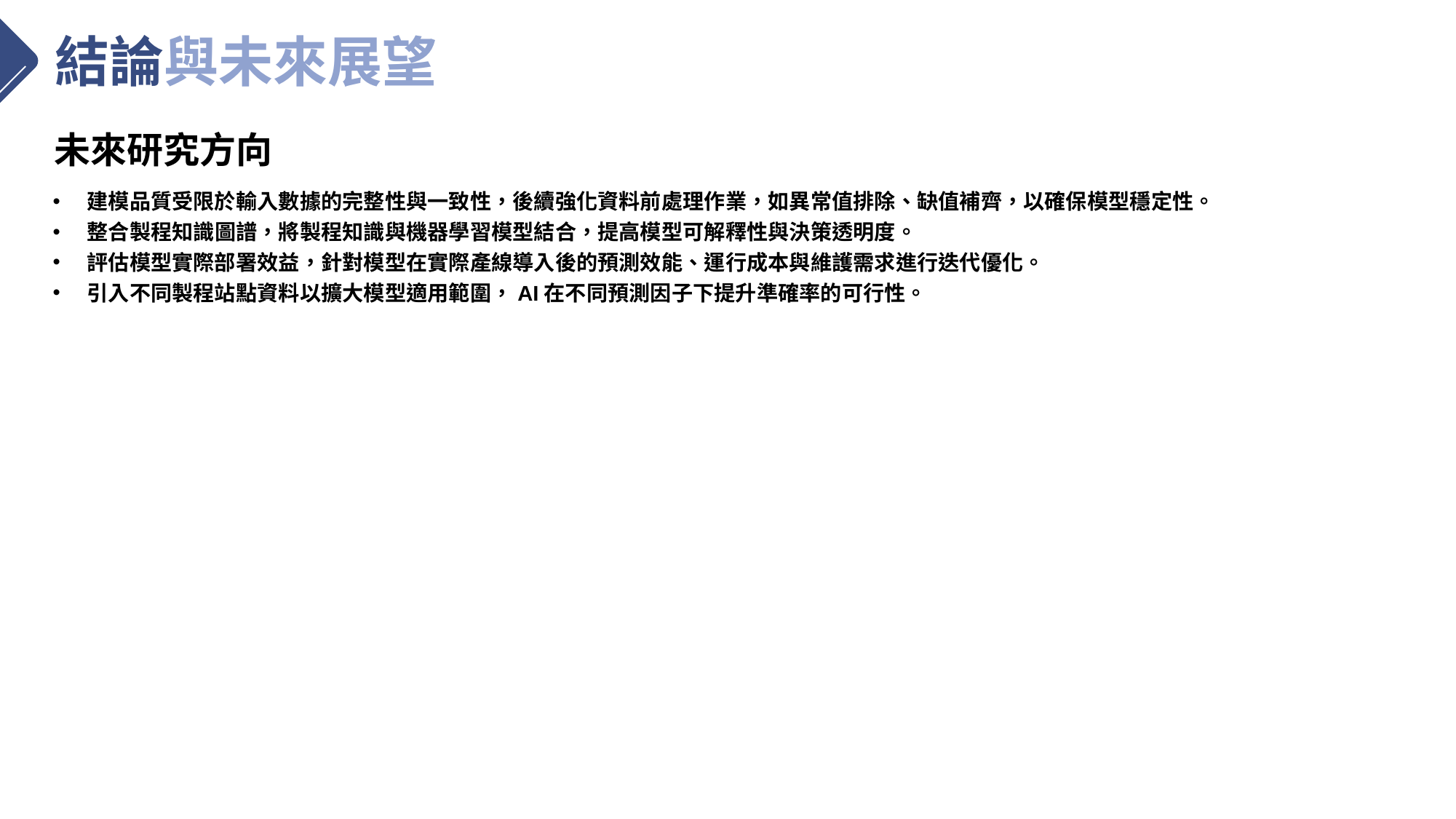

結論與未來展望
未來研究方向
建模品質受限於輸入數據的完整性與一致性，後續強化資料前處理作業，如異常值排除、缺值補齊，以確保模型穩定性。
整合製程知識圖譜，將製程知識與機器學習模型結合，提高模型可解釋性與決策透明度。
評估模型實際部署效益，針對模型在實際產線導入後的預測效能、運行成本與維護需求進行迭代優化。
引入不同製程站點資料以擴大模型適用範圍，AI在不同預測因子下提升準確率的可行性。